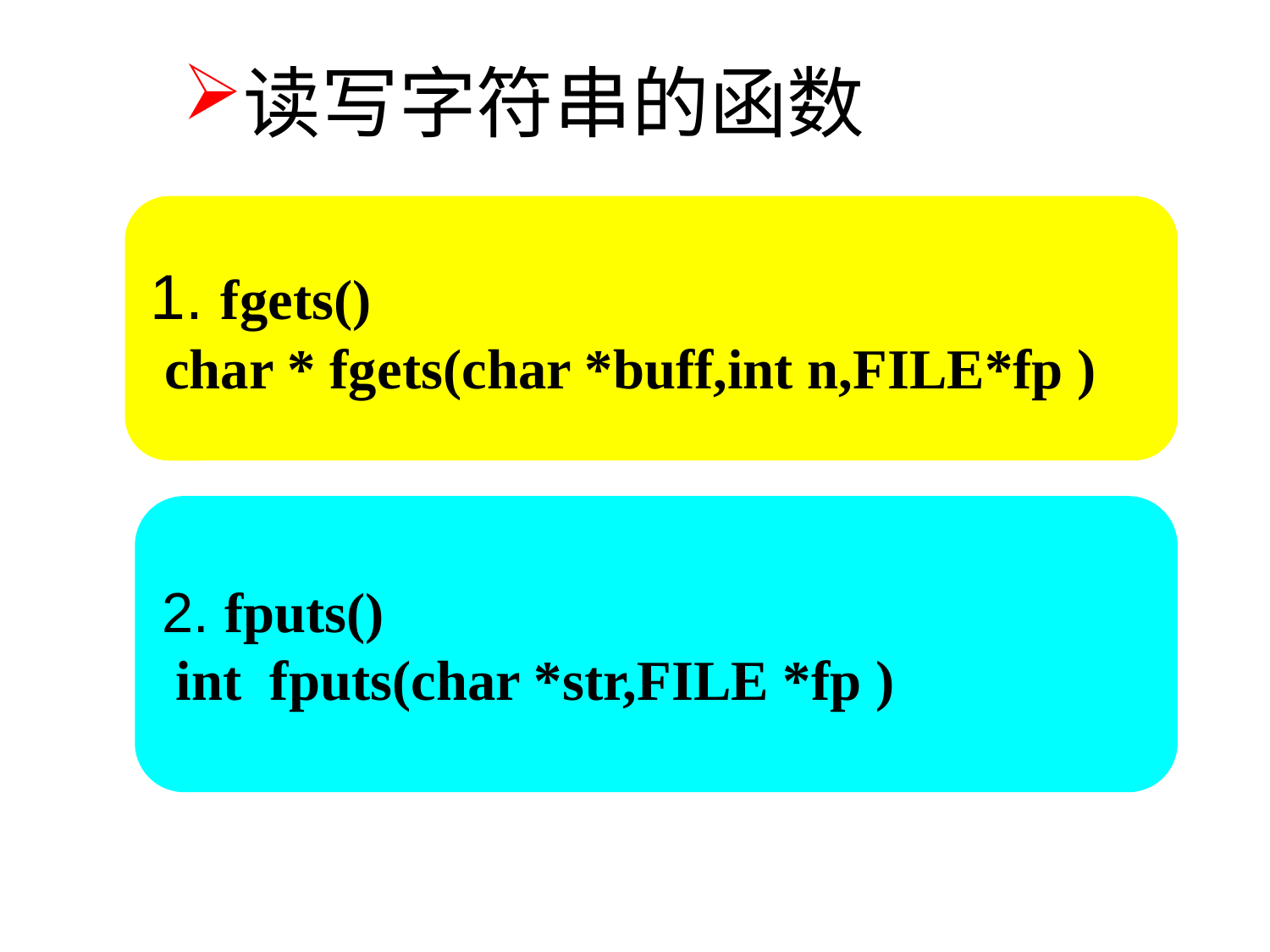

# 读写字符串的函数
1. fgets()
 char * fgets(char *buff,int n,FILE*fp )
2. fputs()
 int  fputs(char *str,FILE *fp )